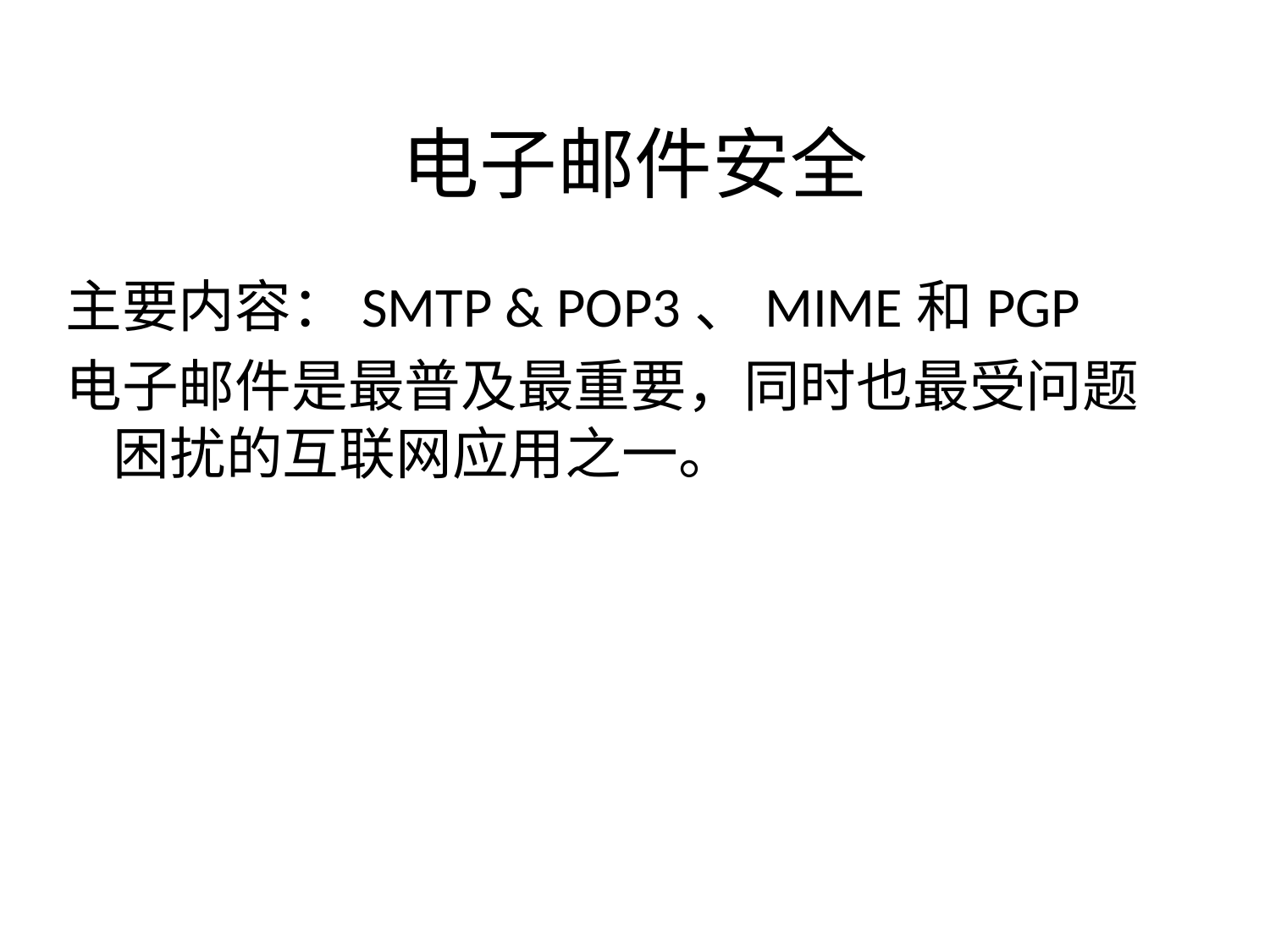

# 电子邮件安全
主要内容：SMTP & POP3、MIME和PGP
电子邮件是最普及最重要，同时也最受问题困扰的互联网应用之一。